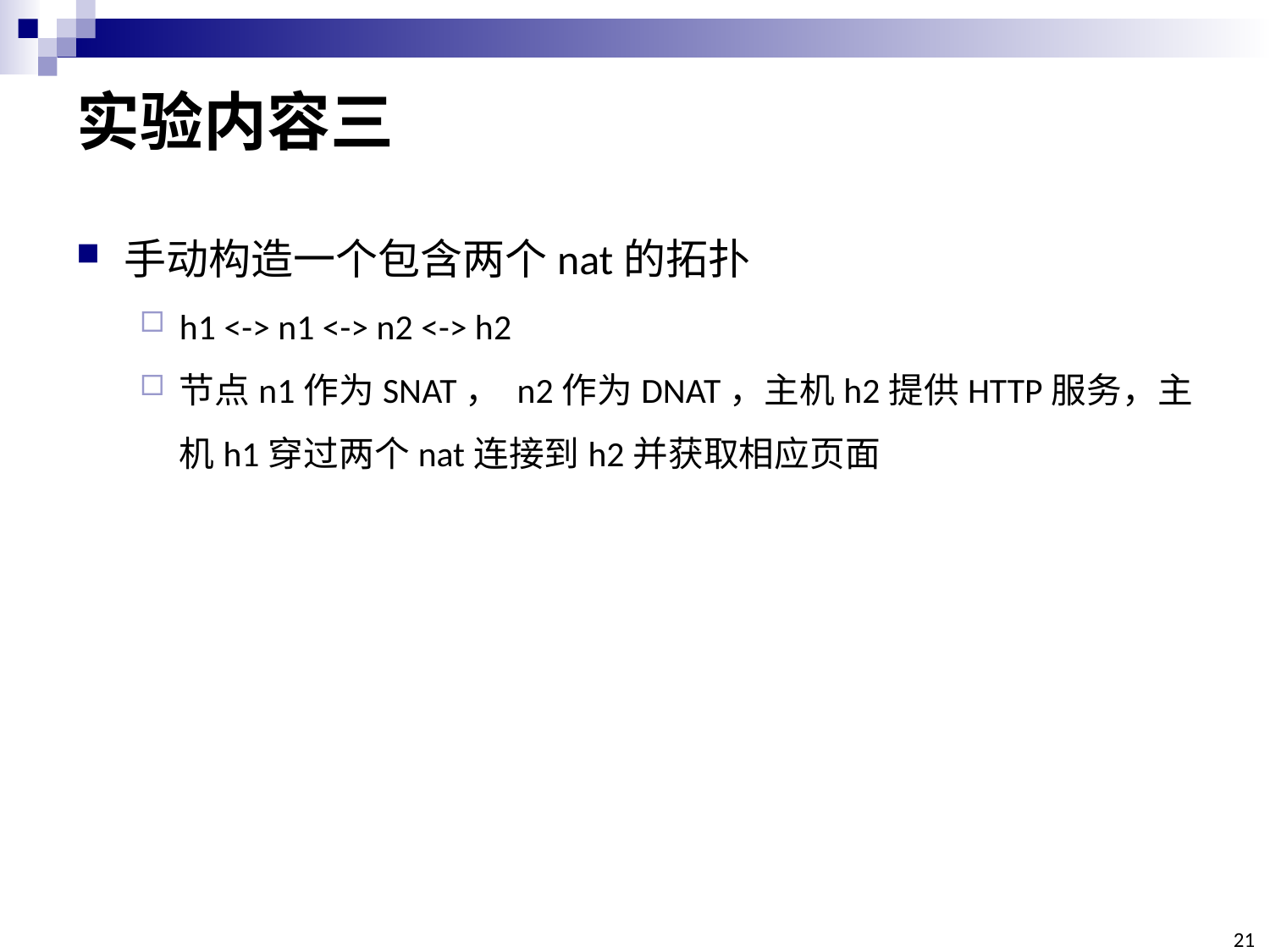

# 实验内容三
手动构造一个包含两个nat的拓扑
h1 <-> n1 <-> n2 <-> h2
节点n1作为SNAT， n2作为DNAT，主机h2提供HTTP服务，主机h1穿过两个nat连接到h2并获取相应页面
21